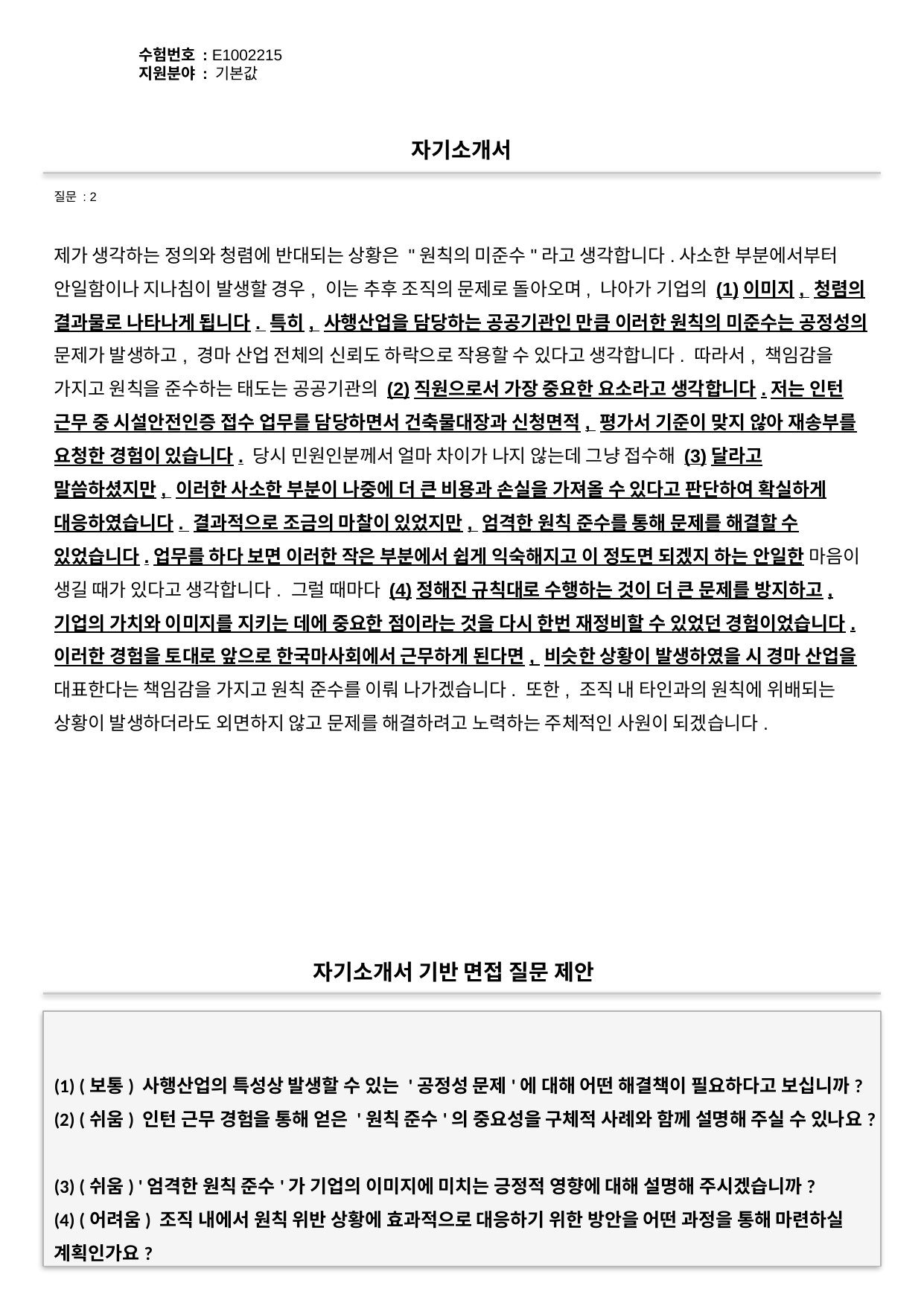

수험번호 : E1002215
지원분야 : 기본값
#

자기소개서

질문 : 2

제가 생각하는 정의와 청렴에 반대되는 상황은 "원칙의 미준수"라고 생각합니다.사소한 부분에서부터 안일함이나 지나침이 발생할 경우, 이는 추후 조직의 문제로 돌아오며, 나아가 기업의 (1)이미지, 청렴의 결과물로 나타나게 됩니다. 특히, 사행산업을 담당하는 공공기관인 만큼 이러한 원칙의 미준수는 공정성의 문제가 발생하고, 경마 산업 전체의 신뢰도 하락으로 작용할 수 있다고 생각합니다. 따라서, 책임감을 가지고 원칙을 준수하는 태도는 공공기관의 (2)직원으로서 가장 중요한 요소라고 생각합니다.저는 인턴 근무 중 시설안전인증 접수 업무를 담당하면서 건축물대장과 신청면적, 평가서 기준이 맞지 않아 재송부를 요청한 경험이 있습니다. 당시 민원인분께서 얼마 차이가 나지 않는데 그냥 접수해 (3)달라고 말씀하셨지만, 이러한 사소한 부분이 나중에 더 큰 비용과 손실을 가져올 수 있다고 판단하여 확실하게 대응하였습니다. 결과적으로 조금의 마찰이 있었지만, 엄격한 원칙 준수를 통해 문제를 해결할 수 있었습니다.업무를 하다 보면 이러한 작은 부분에서 쉽게 익숙해지고 이 정도면 되겠지 하는 안일한 마음이 생길 때가 있다고 생각합니다. 그럴 때마다 (4)정해진 규칙대로 수행하는 것이 더 큰 문제를 방지하고, 기업의 가치와 이미지를 지키는 데에 중요한 점이라는 것을 다시 한번 재정비할 수 있었던 경험이었습니다.이러한 경험을 토대로 앞으로 한국마사회에서 근무하게 된다면, 비슷한 상황이 발생하였을 시 경마 산업을 대표한다는 책임감을 가지고 원칙 준수를 이뤄 나가겠습니다. 또한, 조직 내 타인과의 원칙에 위배되는 상황이 발생하더라도 외면하지 않고 문제를 해결하려고 노력하는 주체적인 사원이 되겠습니다.

자기소개서 기반 면접 질문 제안

(1) (보통) 사행산업의 특성상 발생할 수 있는 '공정성 문제'에 대해 어떤 해결책이 필요하다고 보십니까?
(2) (쉬움) 인턴 근무 경험을 통해 얻은 '원칙 준수'의 중요성을 구체적 사례와 함께 설명해 주실 수 있나요?
(3) (쉬움) '엄격한 원칙 준수'가 기업의 이미지에 미치는 긍정적 영향에 대해 설명해 주시겠습니까?
(4) (어려움) 조직 내에서 원칙 위반 상황에 효과적으로 대응하기 위한 방안을 어떤 과정을 통해 마련하실 계획인가요?